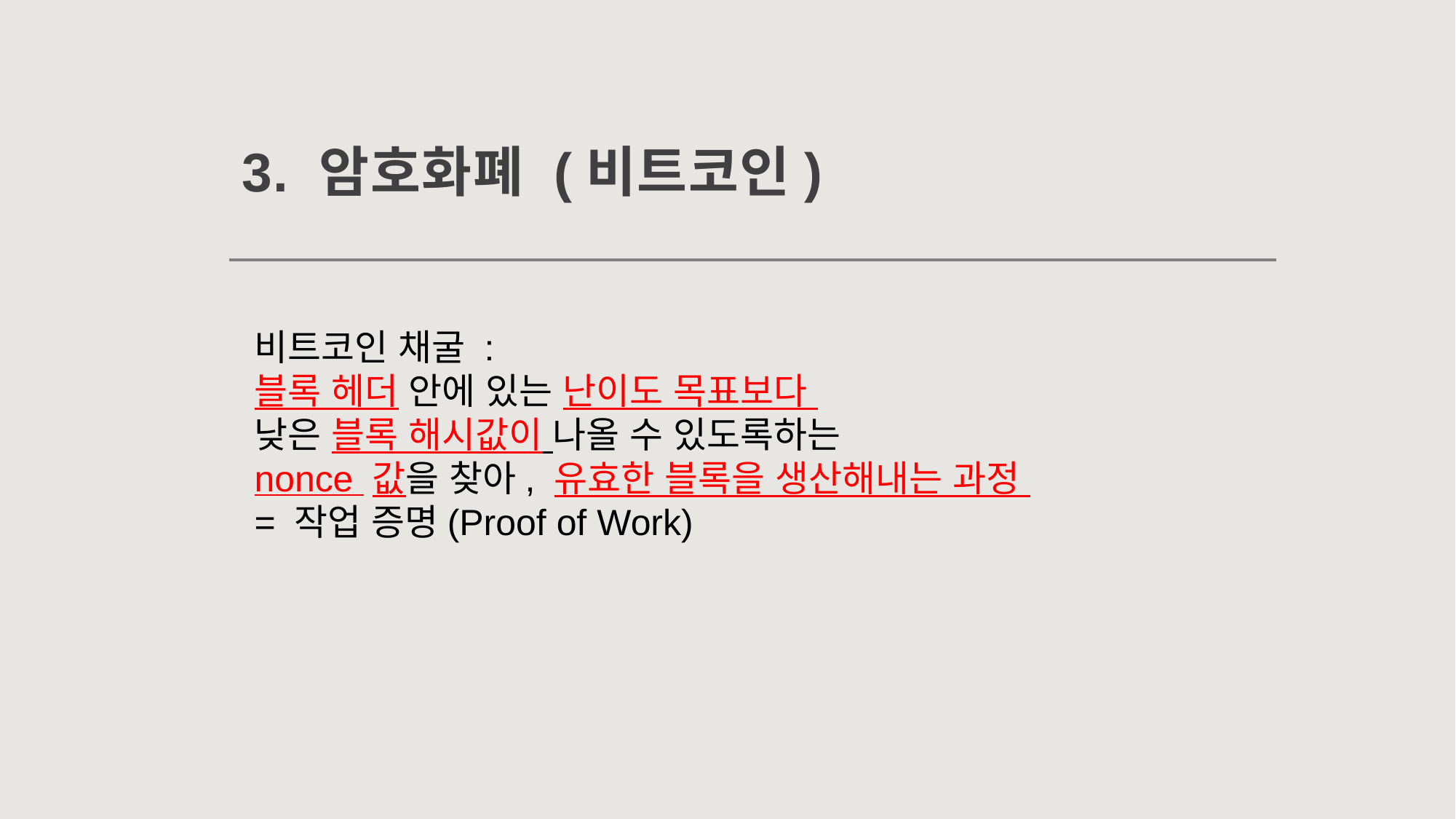

# 3. 암호화폐 (비트코인)
비트코인 채굴 :
블록 헤더 안에 있는 난이도 목표보다
낮은 블록 해시값이 나올 수 있도록하는
nonce 값을 찾아, 유효한 블록을 생산해내는 과정
= 작업 증명(Proof of Work)